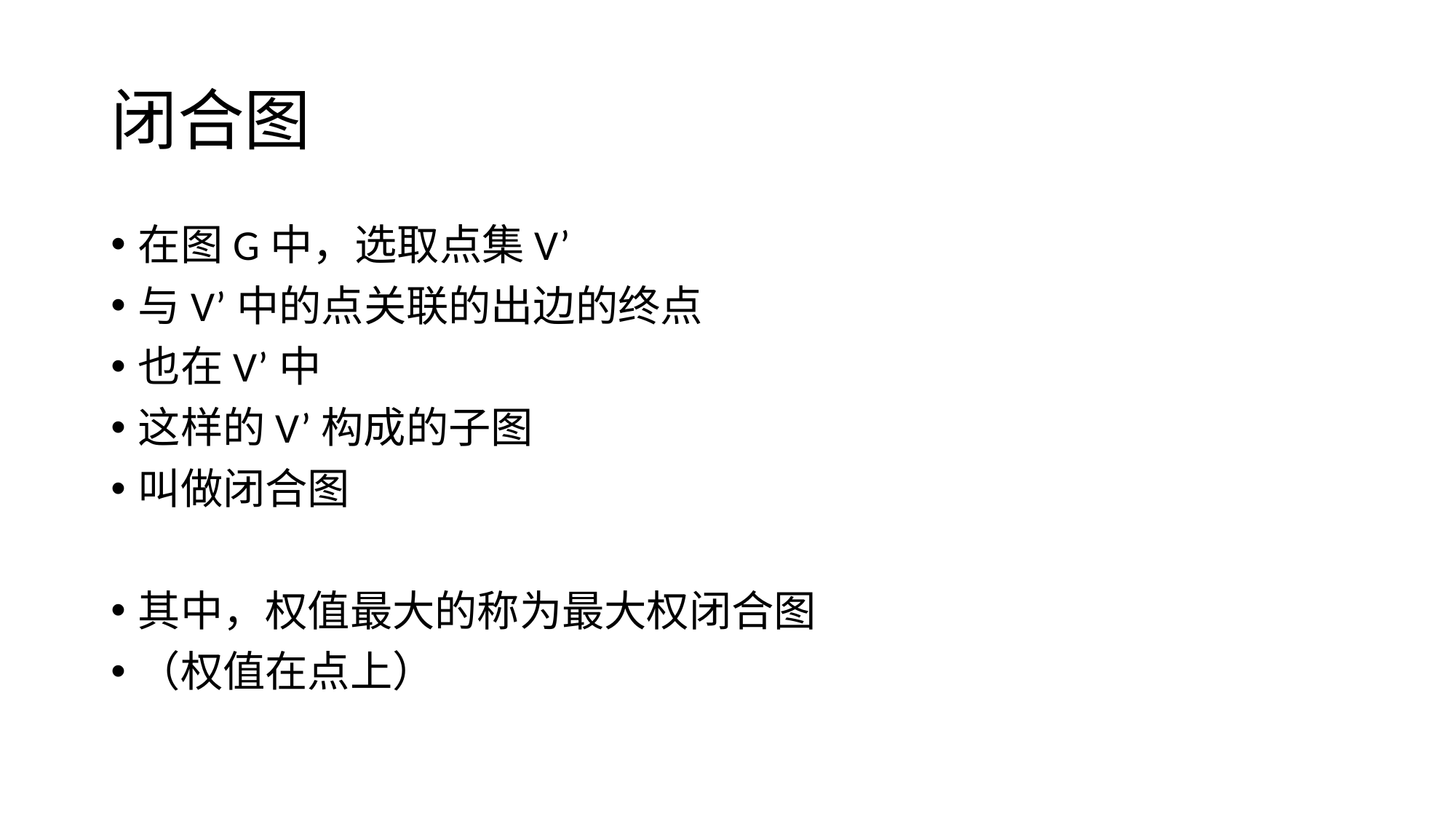

# 闭合图
在图G中，选取点集V’
与V’中的点关联的出边的终点
也在V’中
这样的V’构成的子图
叫做闭合图

其中，权值最大的称为最大权闭合图
（权值在点上）